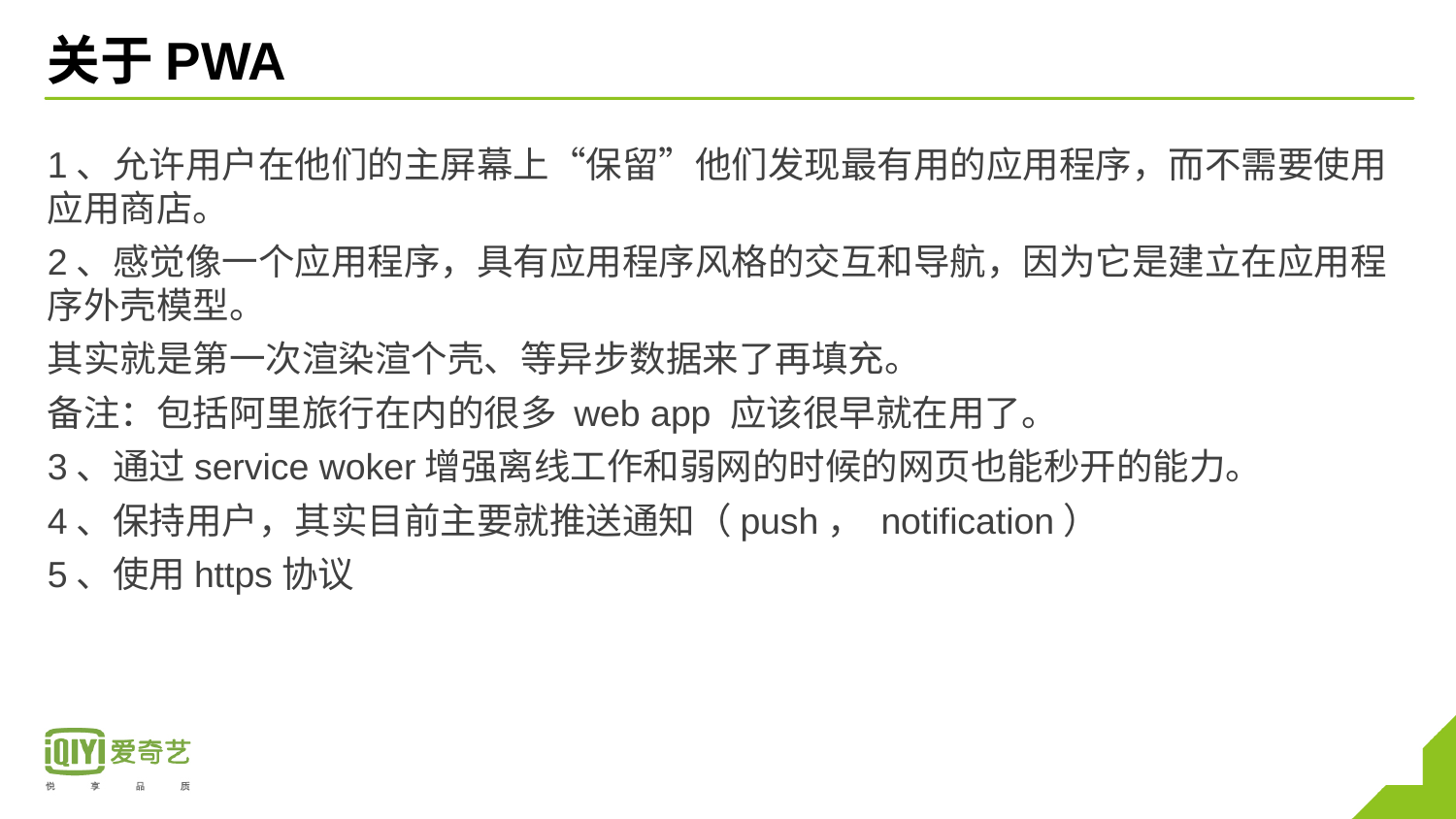

# 关于PWA
1、允许用户在他们的主屏幕上“保留”他们发现最有用的应用程序，而不需要使用应用商店。
2、感觉像一个应用程序，具有应用程序风格的交互和导航，因为它是建立在应用程序外壳模型。
其实就是第一次渲染渲个壳、等异步数据来了再填充。
备注：包括阿里旅行在内的很多 web app 应该很早就在用了。
3、通过service woker增强离线工作和弱网的时候的网页也能秒开的能力。
4、保持用户，其实目前主要就推送通知（push， notification）
5、使用https协议